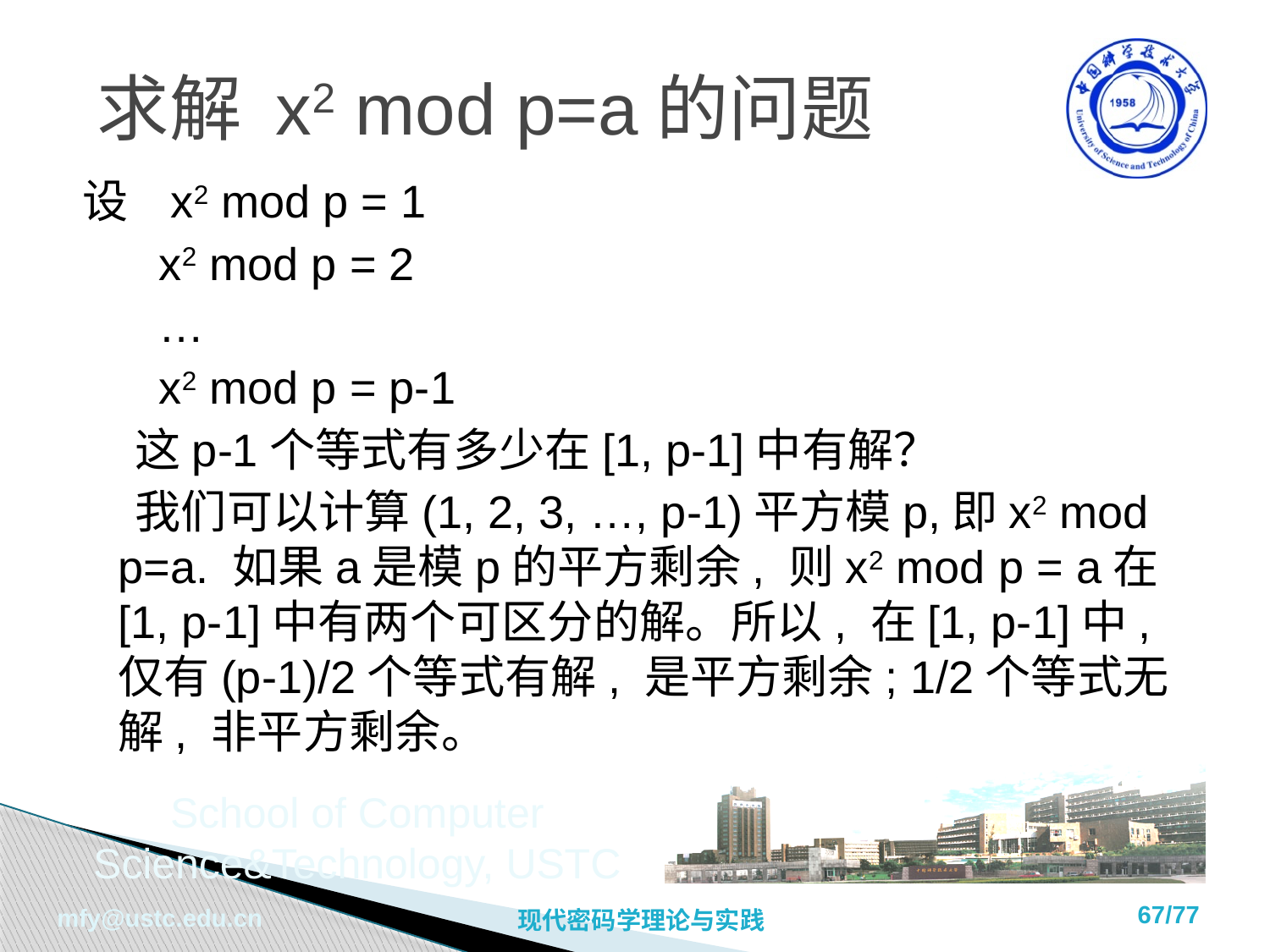

# 求解 x2 mod p=a的问题
设   x2 mod p = 1
      x2 mod p = 2
      …
      x2 mod p = p-1
    这p-1个等式有多少在[1, p-1]中有解？
    我们可以计算(1, 2, 3, …, p-1)平方模p,即x2 mod p=a. 如果a是模p的平方剩余, 则x2 mod p = a在[1, p-1]中有两个可区分的解。所以, 在[1, p-1]中, 仅有(p-1)/2个等式有解, 是平方剩余; 1/2个等式无解, 非平方剩余。